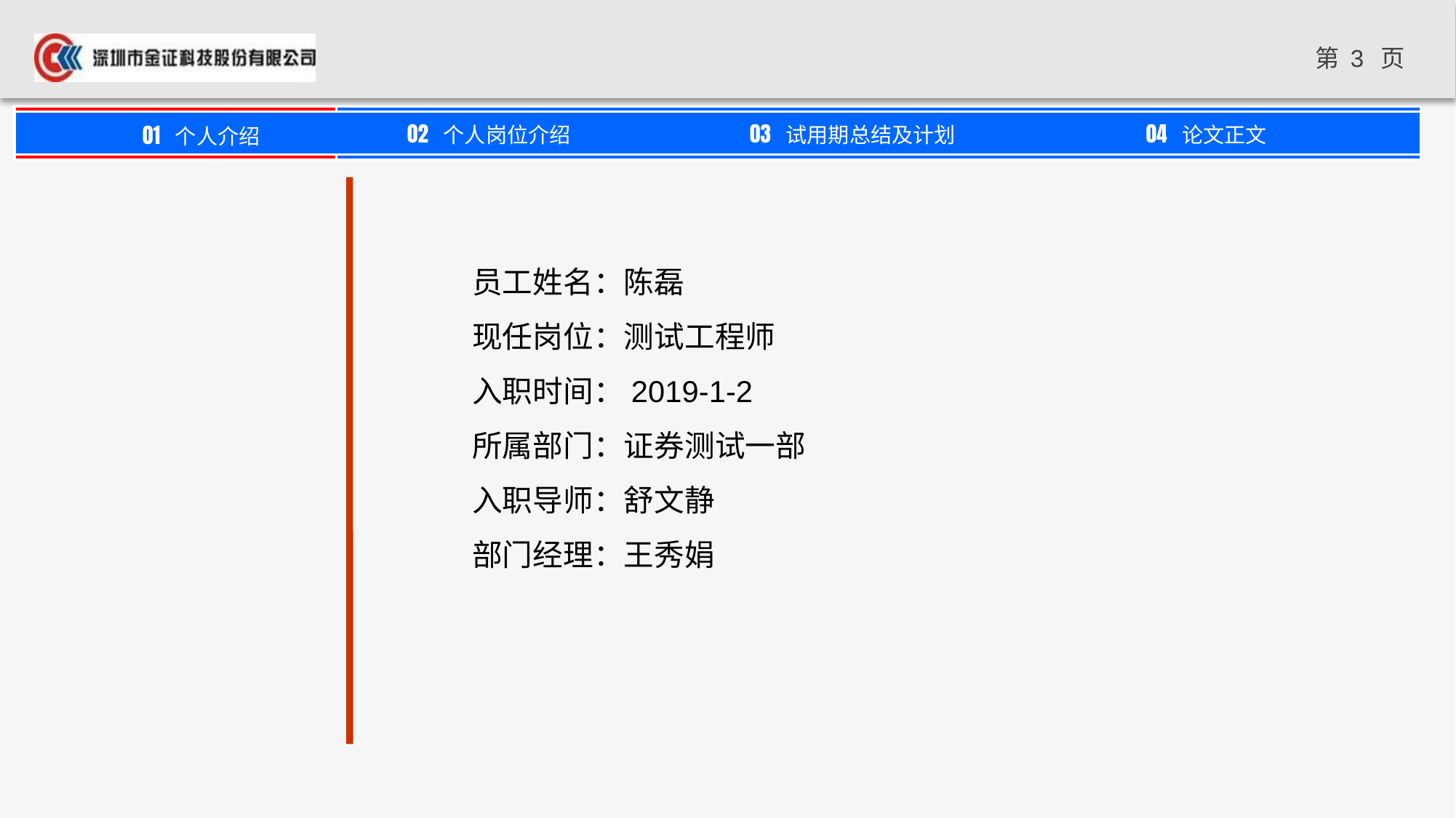

员工姓名：陈磊
现任岗位：测试工程师
入职时间：2019-1-2
所属部门：证券测试一部
入职导师：舒文静
部门经理：王秀娟